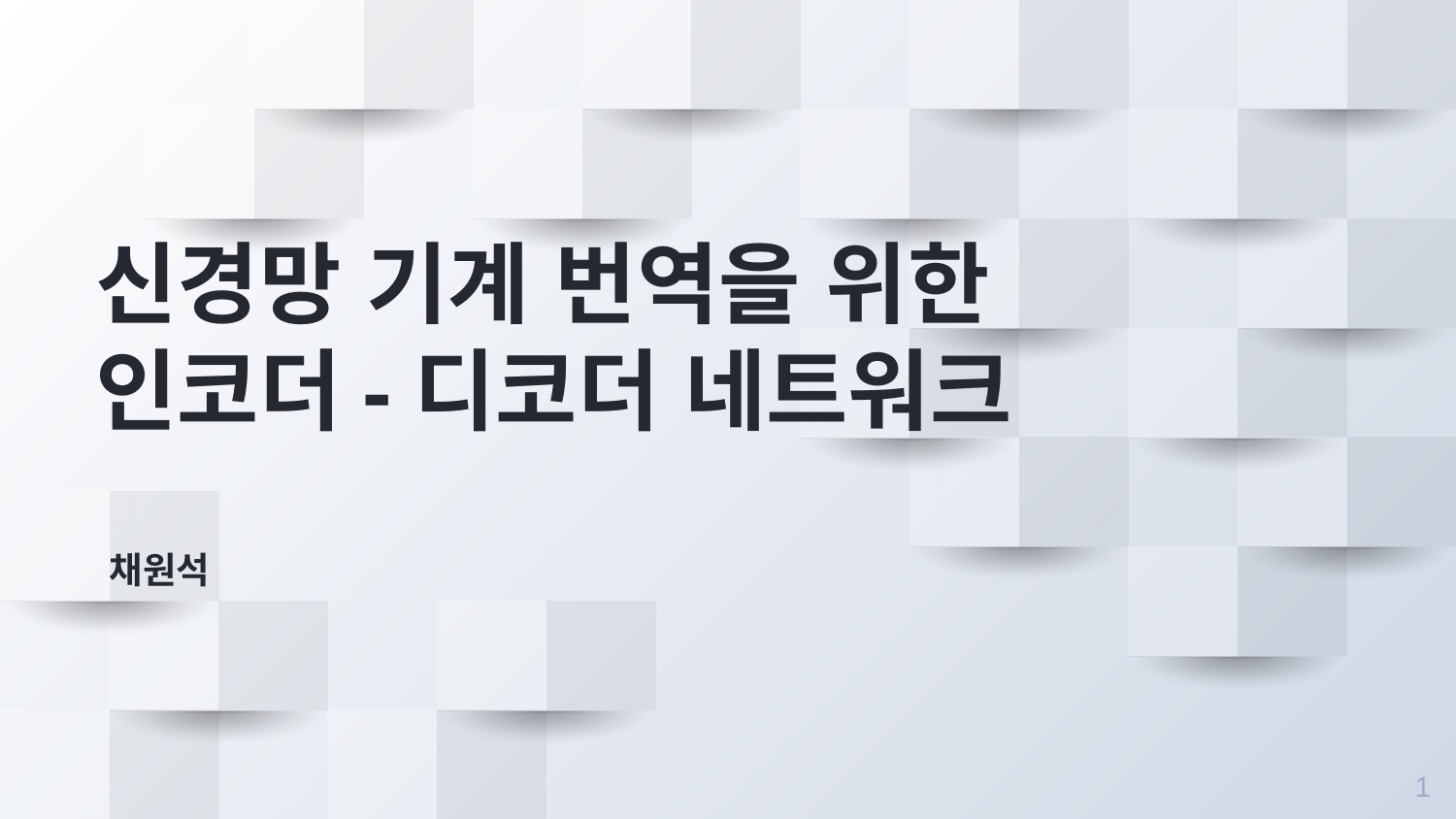

# 신경망 기계 번역을 위한 인코더-디코더 네트워크

채원석
1